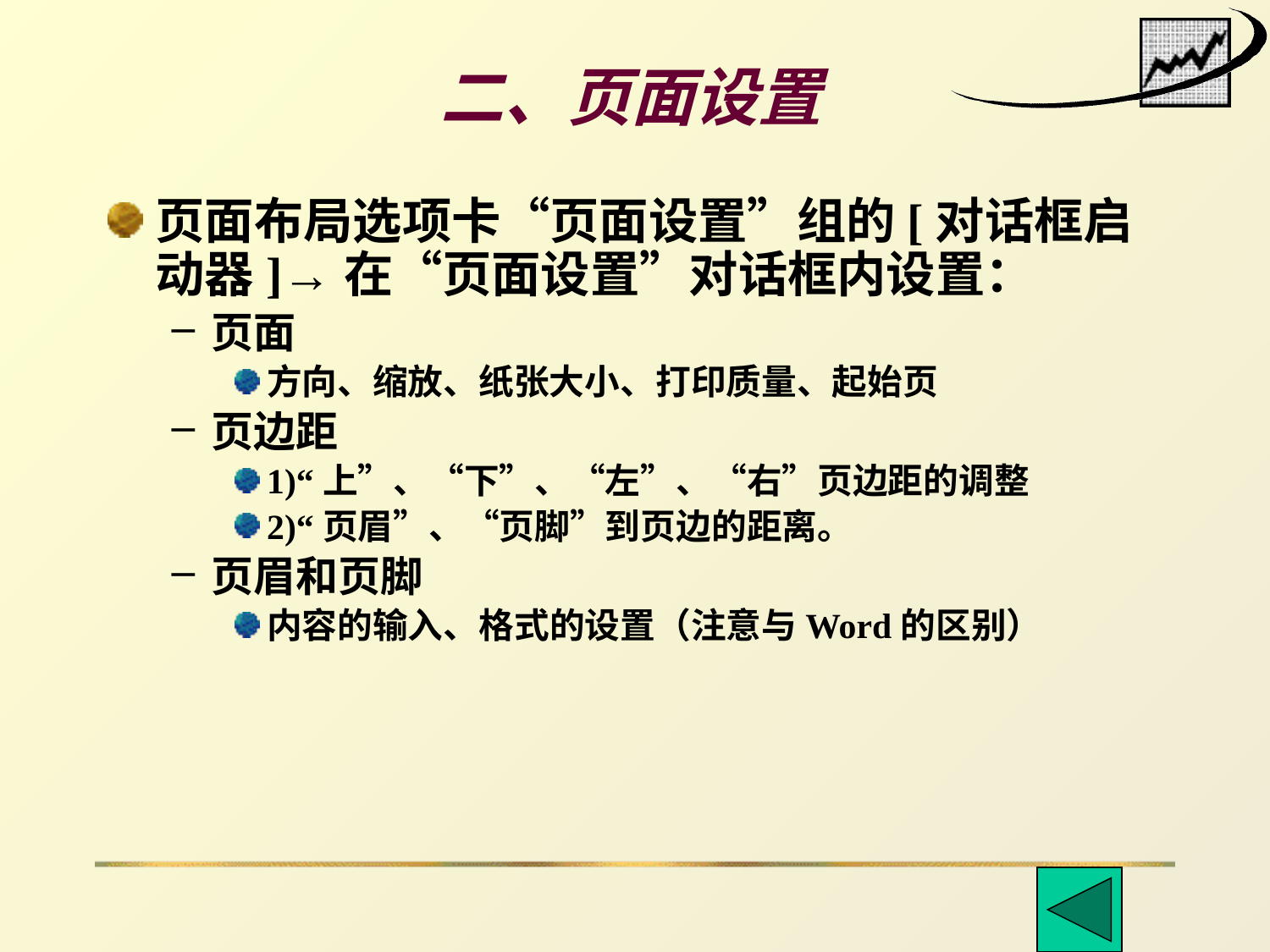

二、页面设置
页面布局选项卡“页面设置”组的[对话框启动器]→在“页面设置”对话框内设置：
页面
方向、缩放、纸张大小、打印质量、起始页
页边距
1)“上”、“下”、“左”、“右”页边距的调整
2)“页眉”、“页脚”到页边的距离。
页眉和页脚
内容的输入、格式的设置（注意与Word的区别）